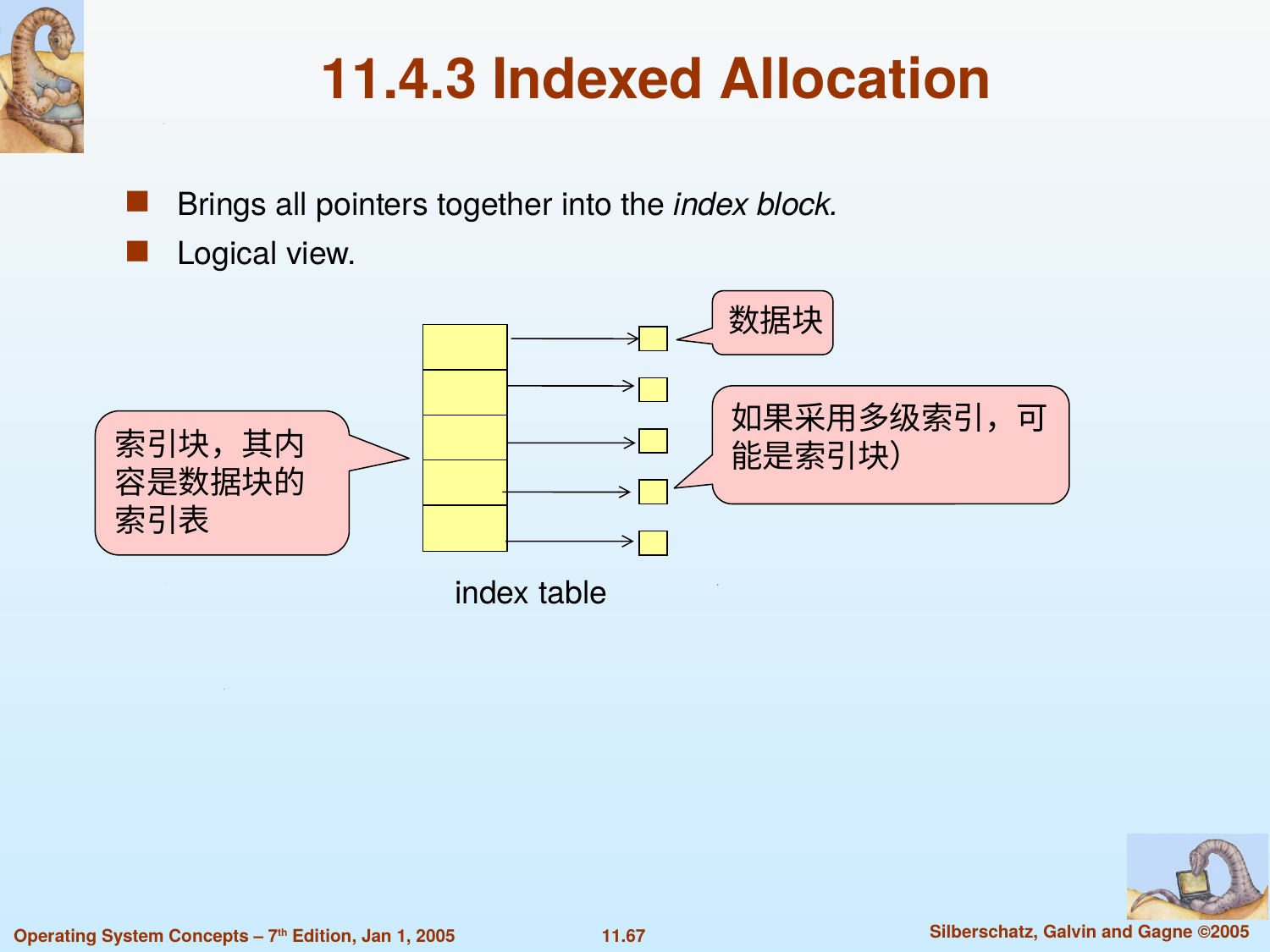

11.4.3 Indexed Allocation
Brings all pointers together into the index block.
Logical view.
数据块

如果采用多级索引，可能是索引块）
索引块，其内容是数据块的索引表

index table